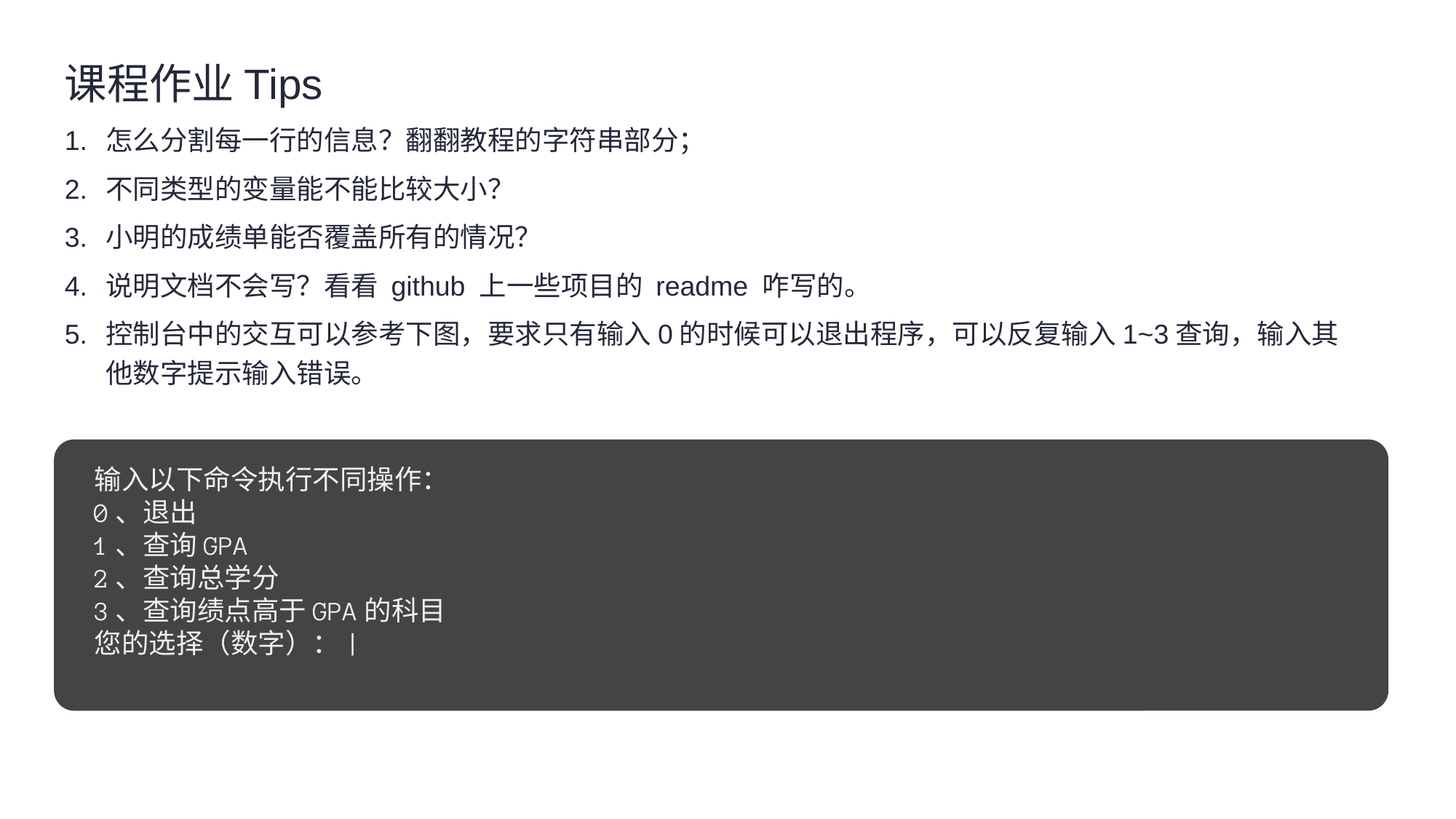

课程作业Tips
怎么分割每一行的信息？翻翻教程的字符串部分；
不同类型的变量能不能比较大小？
小明的成绩单能否覆盖所有的情况？
说明文档不会写？看看 github 上一些项目的 readme 咋写的。
控制台中的交互可以参考下图，要求只有输入0的时候可以退出程序，可以反复输入1~3查询，输入其他数字提示输入错误。
输入以下命令执行不同操作：
0、退出
1、查询GPA
2、查询总学分
3、查询绩点高于GPA的科目
您的选择（数字）：|